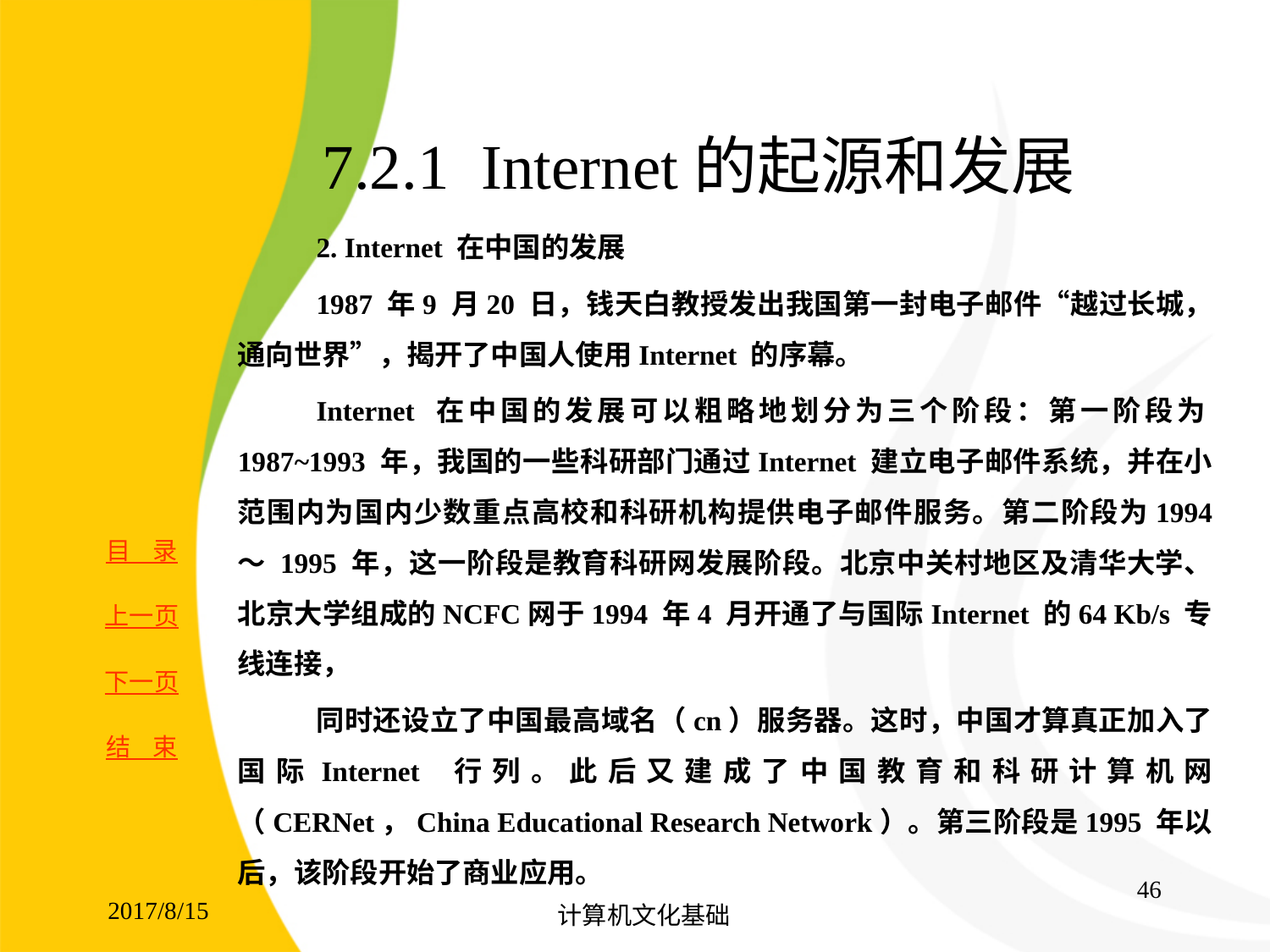

# 7.2.1  Internet的起源和发展
2. Internet 在中国的发展
1987 年9 月20 日，钱天白教授发出我国第一封电子邮件“越过长城，通向世界”，揭开了中国人使用Internet 的序幕。
Internet 在中国的发展可以粗略地划分为三个阶段：第一阶段为1987~1993 年，我国的一些科研部门通过Internet 建立电子邮件系统，并在小范围内为国内少数重点高校和科研机构提供电子邮件服务。第二阶段为1994 ～ 1995 年，这一阶段是教育科研网发展阶段。北京中关村地区及清华大学、北京大学组成的NCFC网于1994 年4 月开通了与国际Internet 的64 Kb/s 专线连接，
同时还设立了中国最高域名（cn）服务器。这时，中国才算真正加入了国际Internet 行列。此后又建成了中国教育和科研计算机网（CERNet，China Educational Research Network）。第三阶段是1995 年以后，该阶段开始了商业应用。
46
2017/8/15